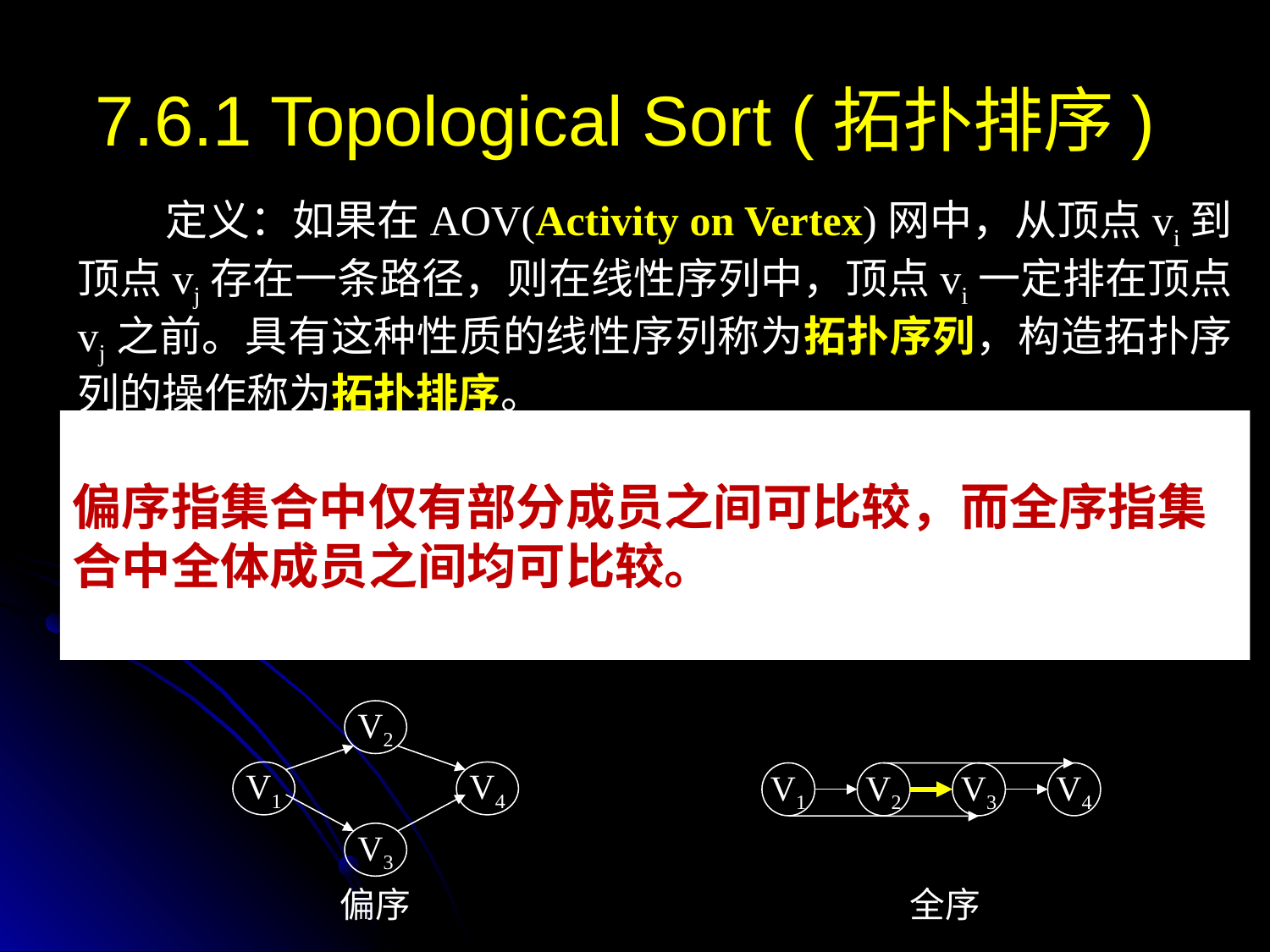

# 7.6.1 Topological Sort (拓扑排序)
        定义：如果在AOV(Activity on Vertex)网中，从顶点vi到顶点vj存在一条路径，则在线性序列中，顶点vi一定排在顶点vj之前。具有这种性质的线性序列称为拓扑序列，构造拓扑序列的操作称为拓扑排序。

        偏序关系：集合X上的关系R是自反的、反对称的、传递的，则称R是集合X上的偏序关系。
        全序关系：设R是集合X上的偏序，如果对每个x, y∈X必有xRy或yRx，则称R是集合X上的全序关系。

偏序指集合中仅有部分成员之间可比较，而全序指集合中全体成员之间均可比较。

V2
V1
V4
V3
偏序
V1
V2
V3
V4
全序